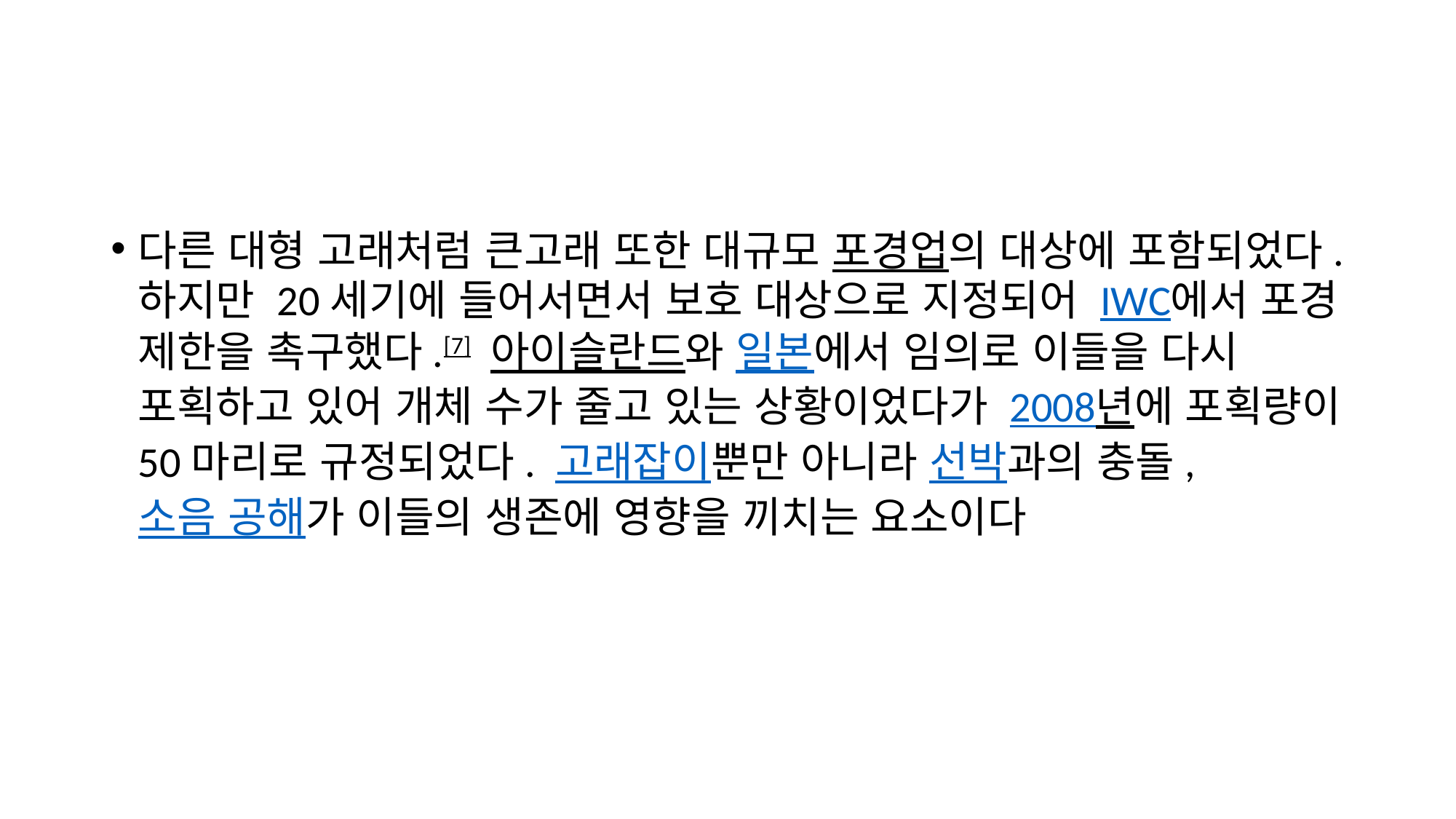

#
다른 대형 고래처럼 큰고래 또한 대규모 포경업의 대상에 포함되었다. 하지만 20세기에 들어서면서 보호 대상으로 지정되어 IWC에서 포경 제한을 촉구했다.[7] 아이슬란드와 일본에서 임의로 이들을 다시 포획하고 있어 개체 수가 줄고 있는 상황이었다가 2008년에 포획량이 50마리로 규정되었다. 고래잡이뿐만 아니라 선박과의 충돌, 소음 공해가 이들의 생존에 영향을 끼치는 요소이다